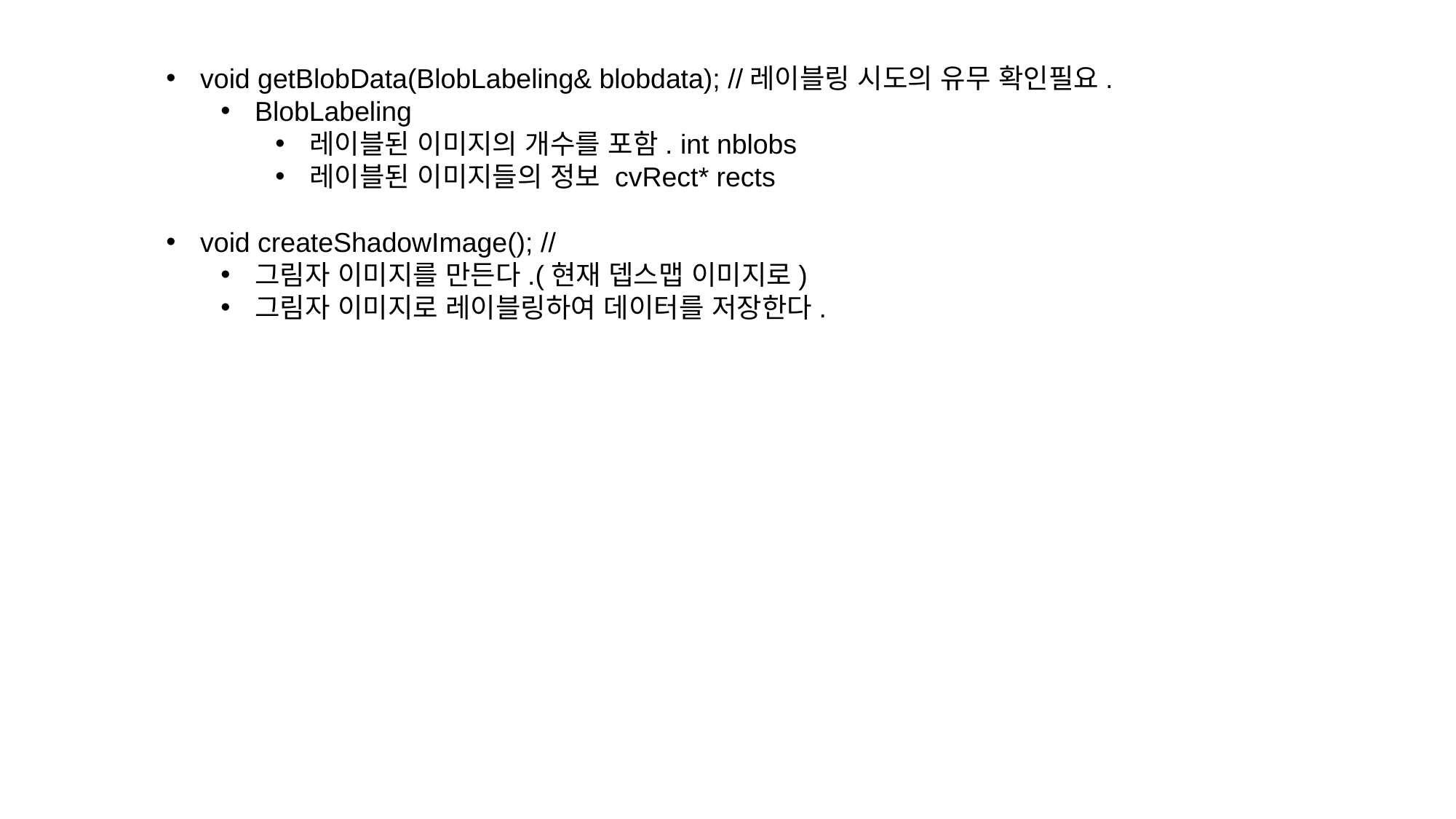

void getBlobData(BlobLabeling& blobdata); //레이블링 시도의 유무 확인필요.
BlobLabeling
레이블된 이미지의 개수를 포함. int nblobs
레이블된 이미지들의 정보 cvRect* rects

void createShadowImage(); //
그림자 이미지를 만든다.(현재 뎁스맵 이미지로)
그림자 이미지로 레이블링하여 데이터를 저장한다.